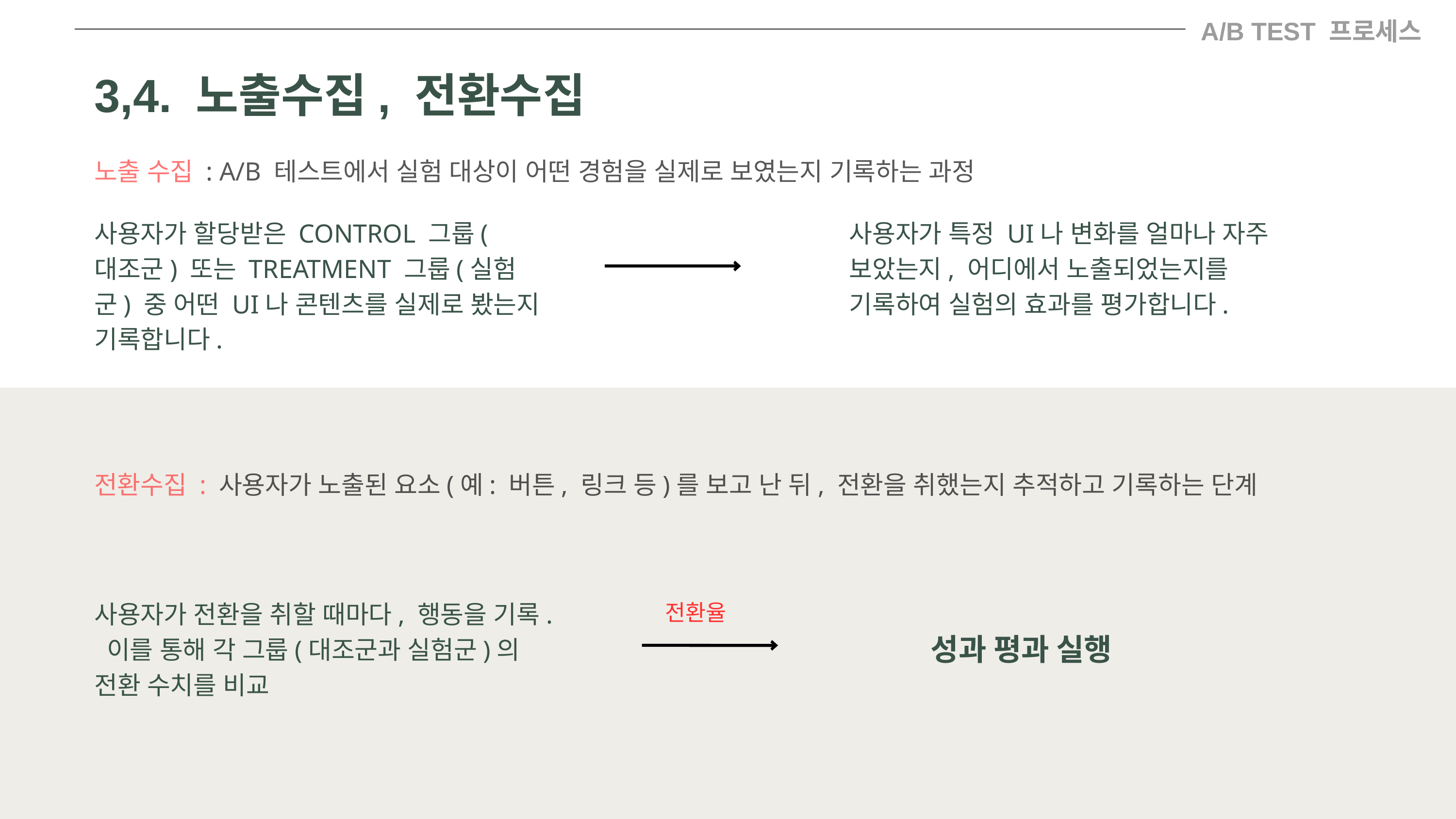

A/B TEST 프로세스

3,4. 노출수집, 전환수집

노출 수집 : A/B 테스트에서 실험 대상이 어떤 경험을 실제로 보였는지 기록하는 과정
사용자가 할당받은 CONTROL 그룹(대조군) 또는 TREATMENT 그룹(실험군) 중 어떤 UI나 콘텐츠를 실제로 봤는지 기록합니다.
사용자가 특정 UI나 변화를 얼마나 자주 보았는지, 어디에서 노출되었는지를 기록하여 실험의 효과를 평가합니다.

전환수집 : 사용자가 노출된 요소(예: 버튼, 링크 등)를 보고 난 뒤, 전환을 취했는지 추적하고 기록하는 단계
사용자가 전환을 취할 때마다, 행동을 기록. 이를 통해 각 그룹(대조군과 실험군)의 전환 수치를 비교
전환율
성과 평과 실행